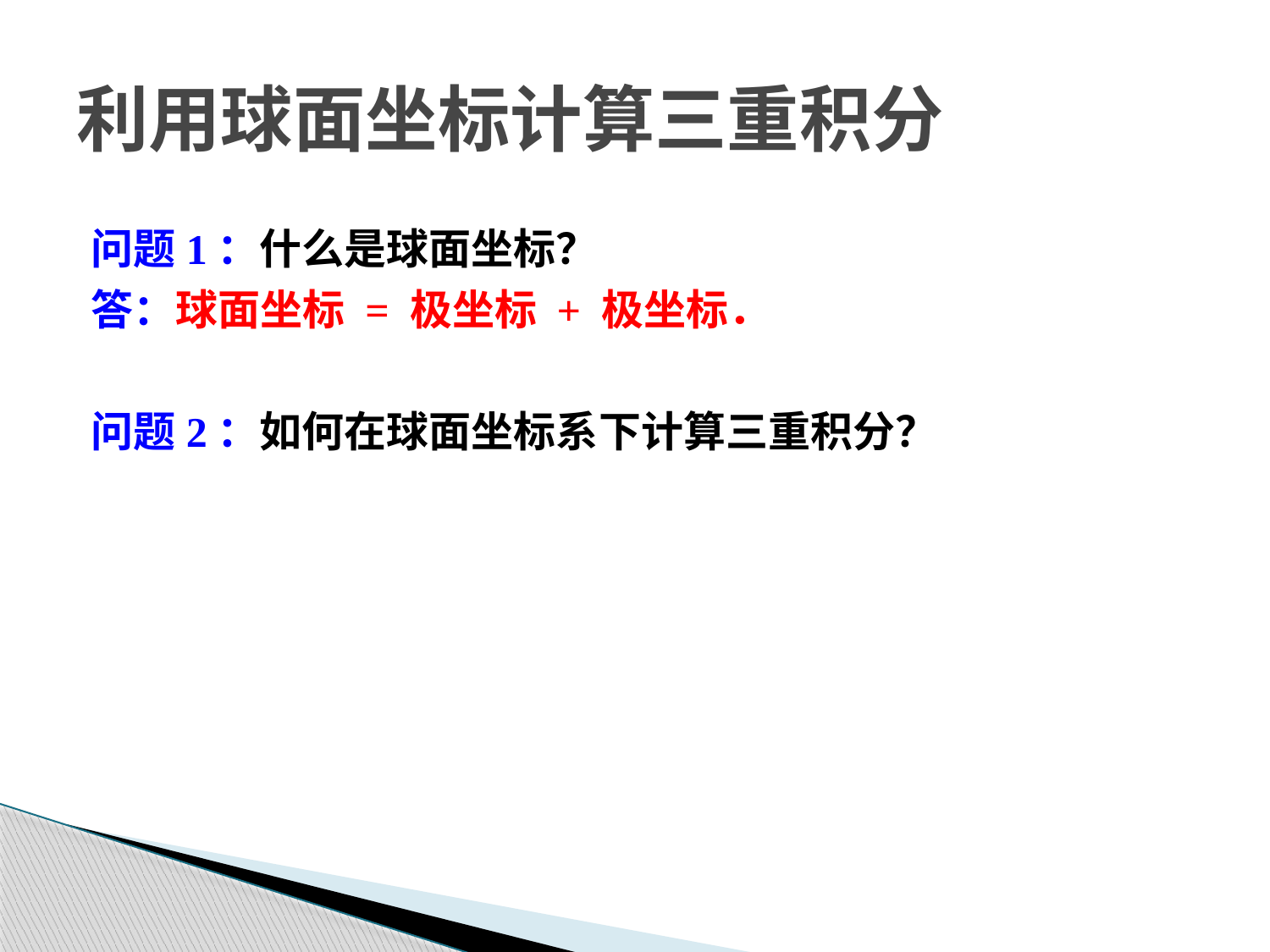

# 利用球面坐标计算三重积分
问题1：什么是球面坐标？
答：球面坐标 = 极坐标 + 极坐标．

问题2：如何在球面坐标系下计算三重积分？